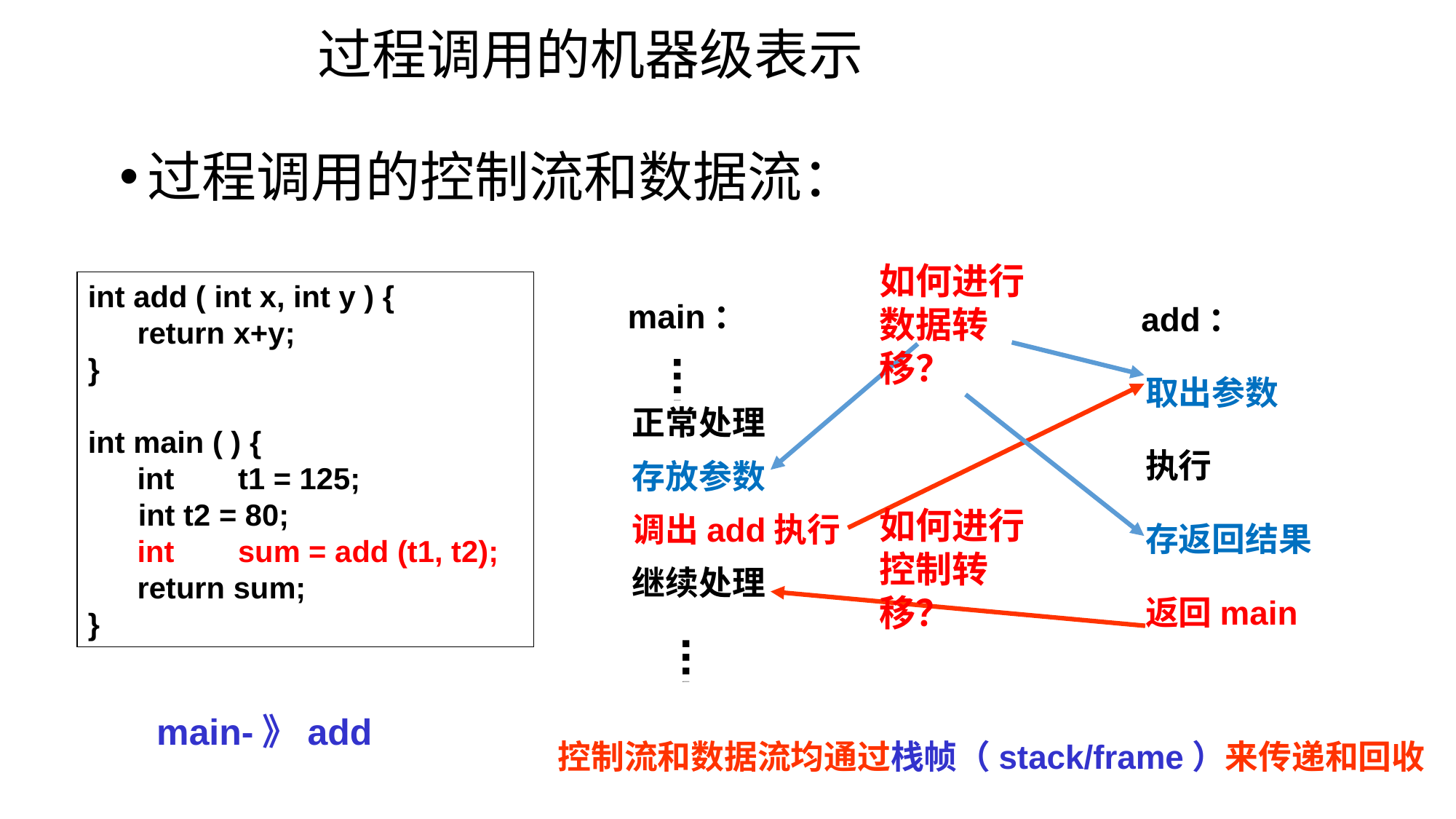

# 过程调用的机器级表示
过程调用的控制流和数据流：
如何进行数据转移？
int add ( int x, int y ) {
	 return x+y;
}

int main ( ) {
	 int	t1 = 125;
      int t2 = 80;
	 int	sum = add (t1, t2);
	 return sum;
}
     main：

     正常处理
     存放参数
     调出add执行
     继续处理

     add：
     取出参数
     执行
     存返回结果
     返回main

如何进行控制转移？

 main-》add
控制流和数据流均通过栈帧（stack/frame）来传递和回收